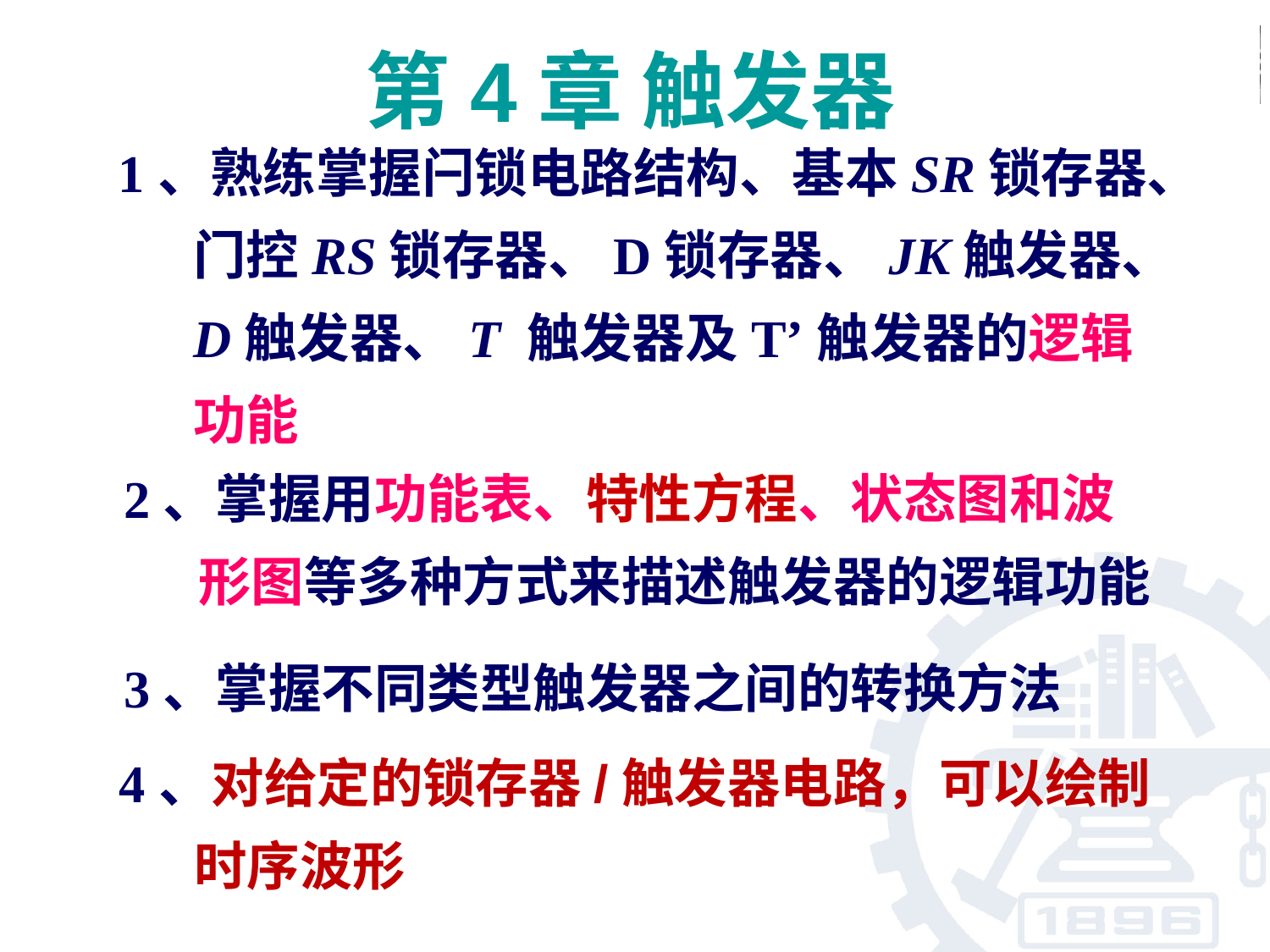

第4章 触发器
1、熟练掌握闩锁电路结构、基本SR锁存器、门控RS锁存器、D锁存器、JK触发器、D触发器、T 触发器及T’触发器的逻辑功能
2、掌握用功能表、特性方程、状态图和波形图等多种方式来描述触发器的逻辑功能
3、掌握不同类型触发器之间的转换方法
4、对给定的锁存器/触发器电路，可以绘制时序波形